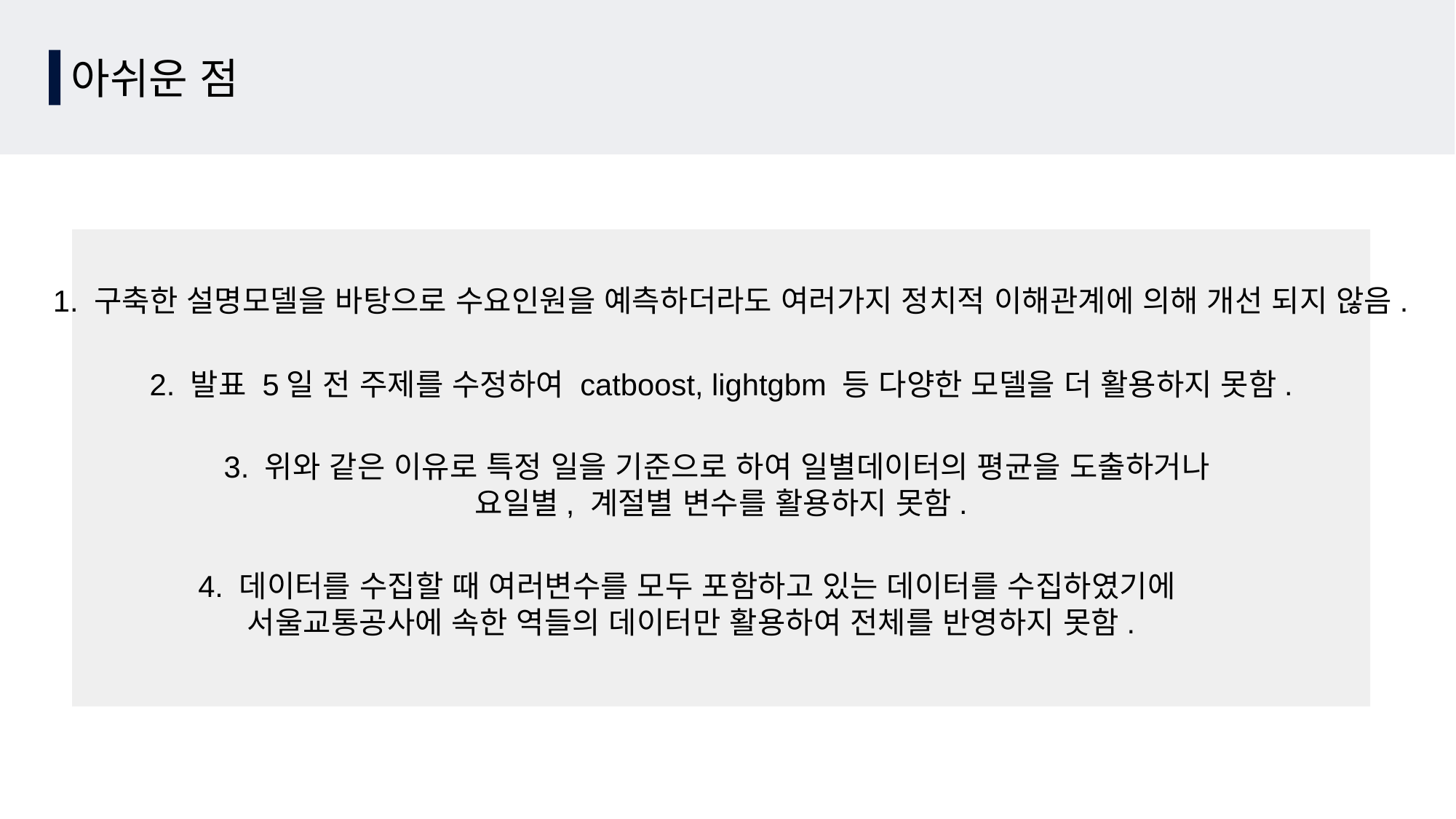

아쉬운 점

1. 구축한 설명모델을 바탕으로 수요인원을 예측하더라도 여러가지 정치적 이해관계에 의해 개선 되지 않음.
2. 발표 5일 전 주제를 수정하여 catboost, lightgbm 등 다양한 모델을 더 활용하지 못함.
3. 위와 같은 이유로 특정 일을 기준으로 하여 일별데이터의 평균을 도출하거나
요일별, 계절별 변수를 활용하지 못함.
4. 데이터를 수집할 때 여러변수를 모두 포함하고 있는 데이터를 수집하였기에
서울교통공사에 속한 역들의 데이터만 활용하여 전체를 반영하지 못함.